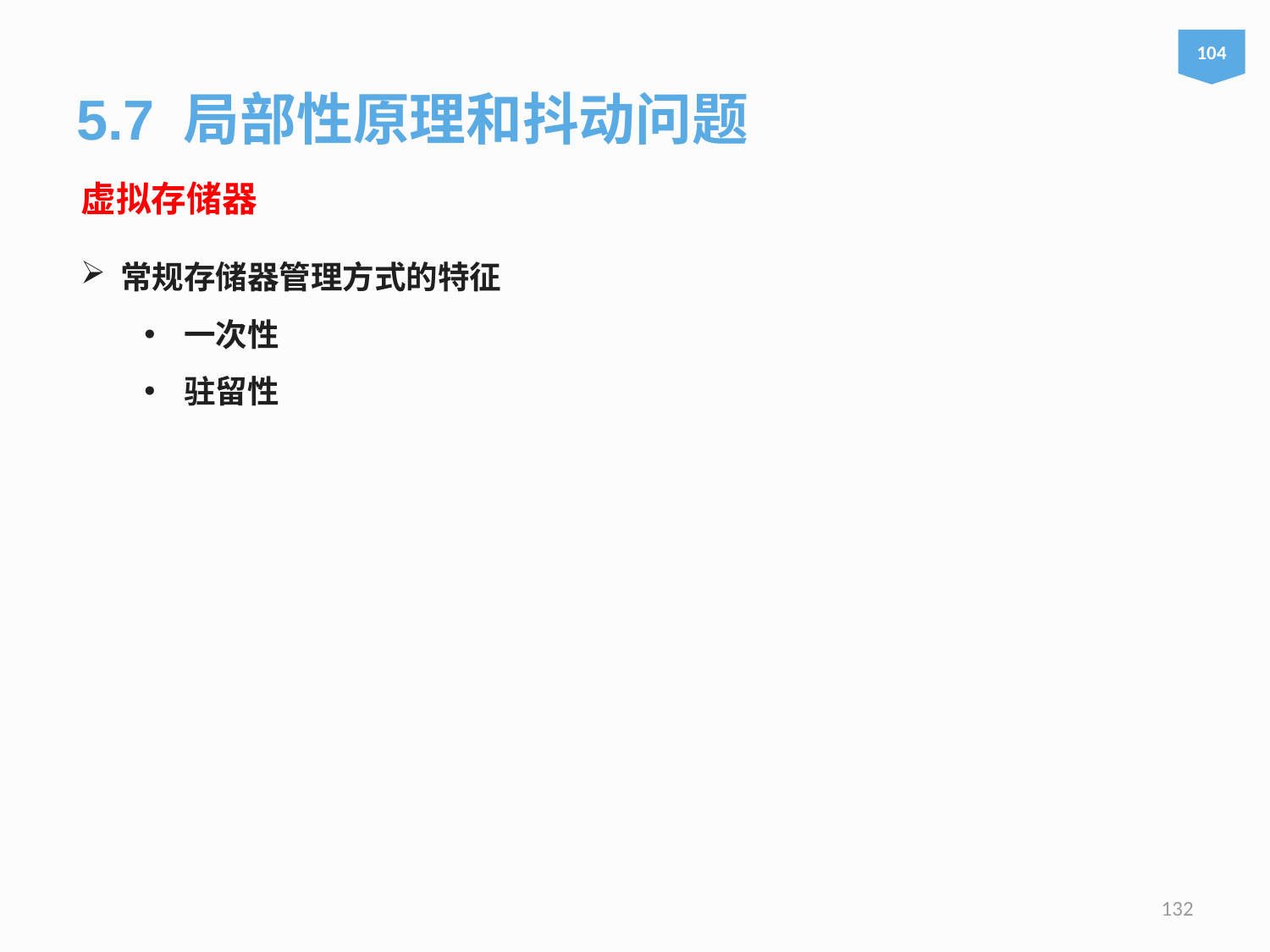

104
5.7 局部性原理和抖动问题
虚拟存储器

常规存储器管理方式的特征
一次性
驻留性

132